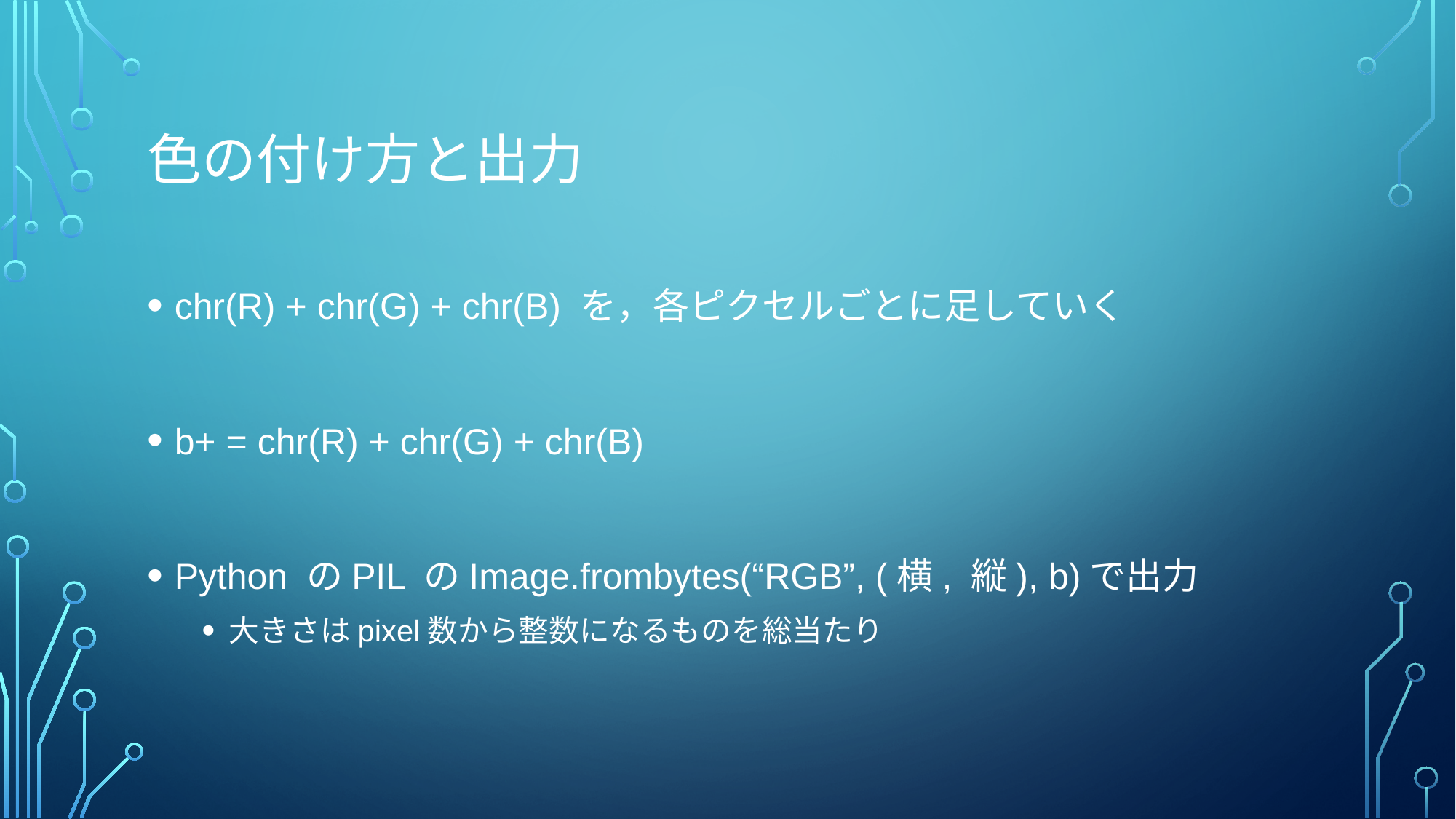

# 色の付け方と出力
chr(R) + chr(G) + chr(B) を，各ピクセルごとに足していく

b+ = chr(R) + chr(G) + chr(B)

Python のPIL のImage.frombytes(“RGB”, (横, 縦), b)で出力
大きさはpixel数から整数になるものを総当たり